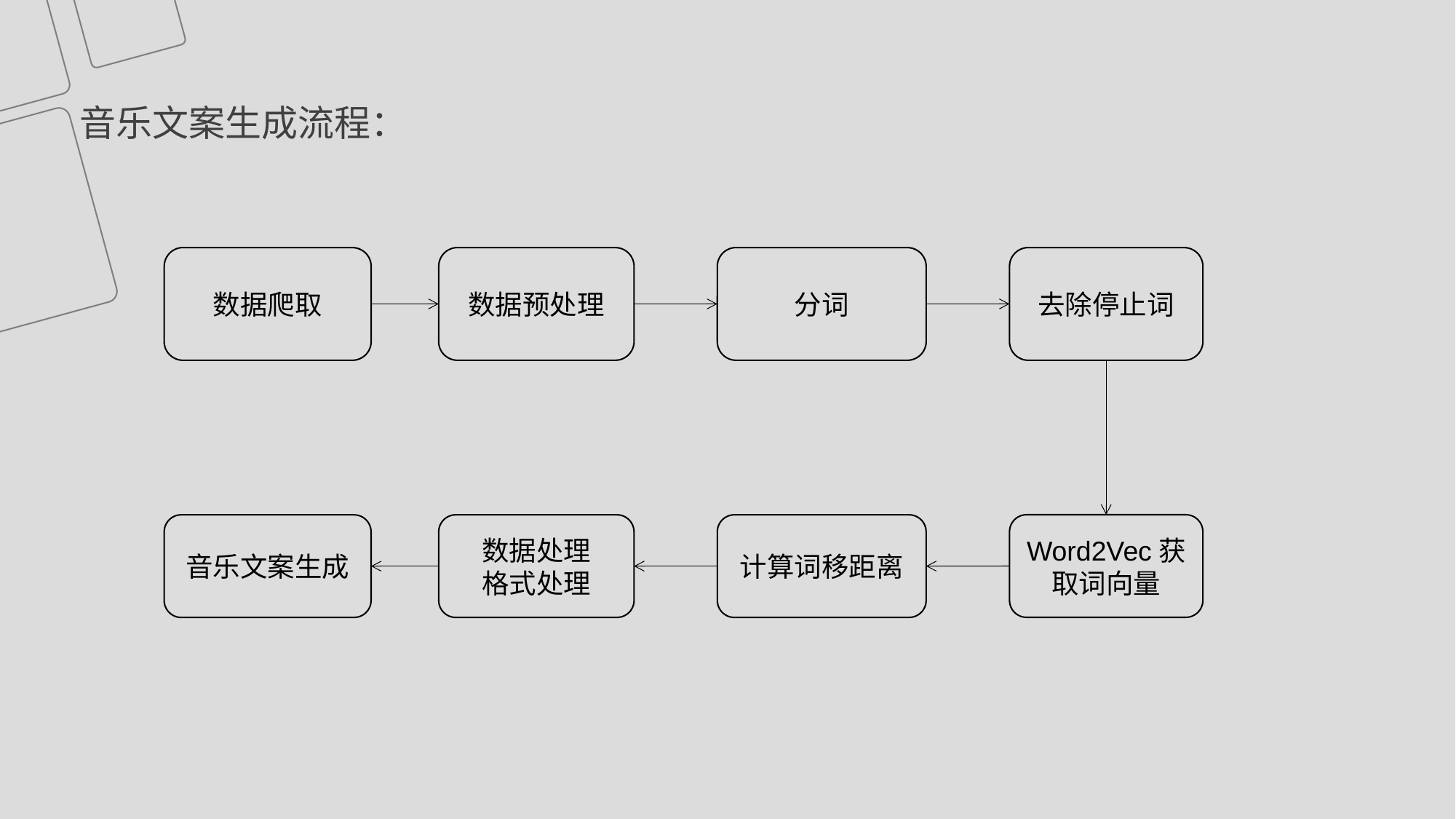

音乐文案生成流程：
数据爬取
数据预处理
分词
去除停止词
Word2Vec获取词向量
音乐文案生成
数据处理
格式处理
计算词移距离